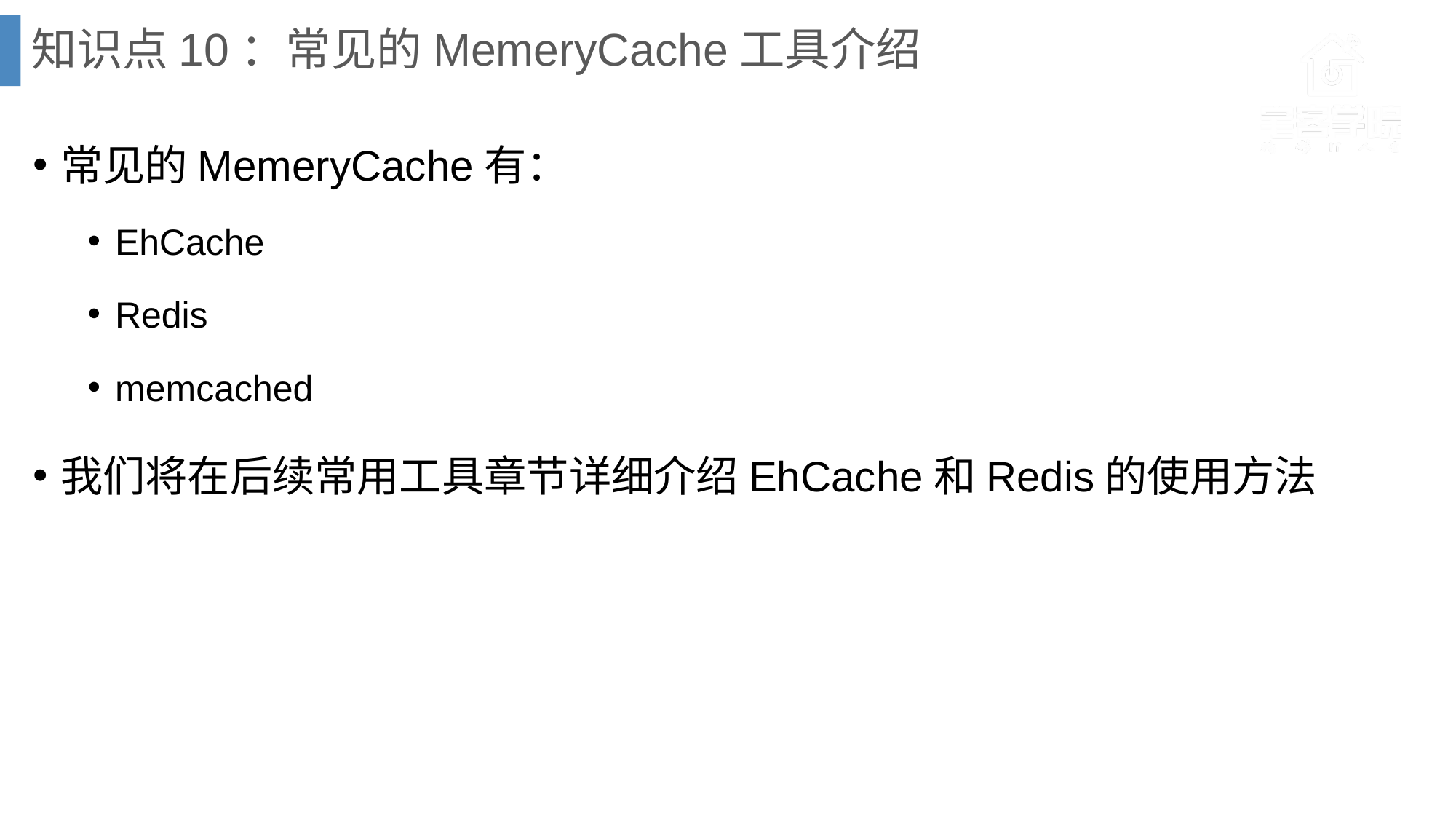

# 知识点10：常见的MemeryCache工具介绍
常见的MemeryCache有：
EhCache
Redis
memcached
我们将在后续常用工具章节详细介绍EhCache和Redis的使用方法